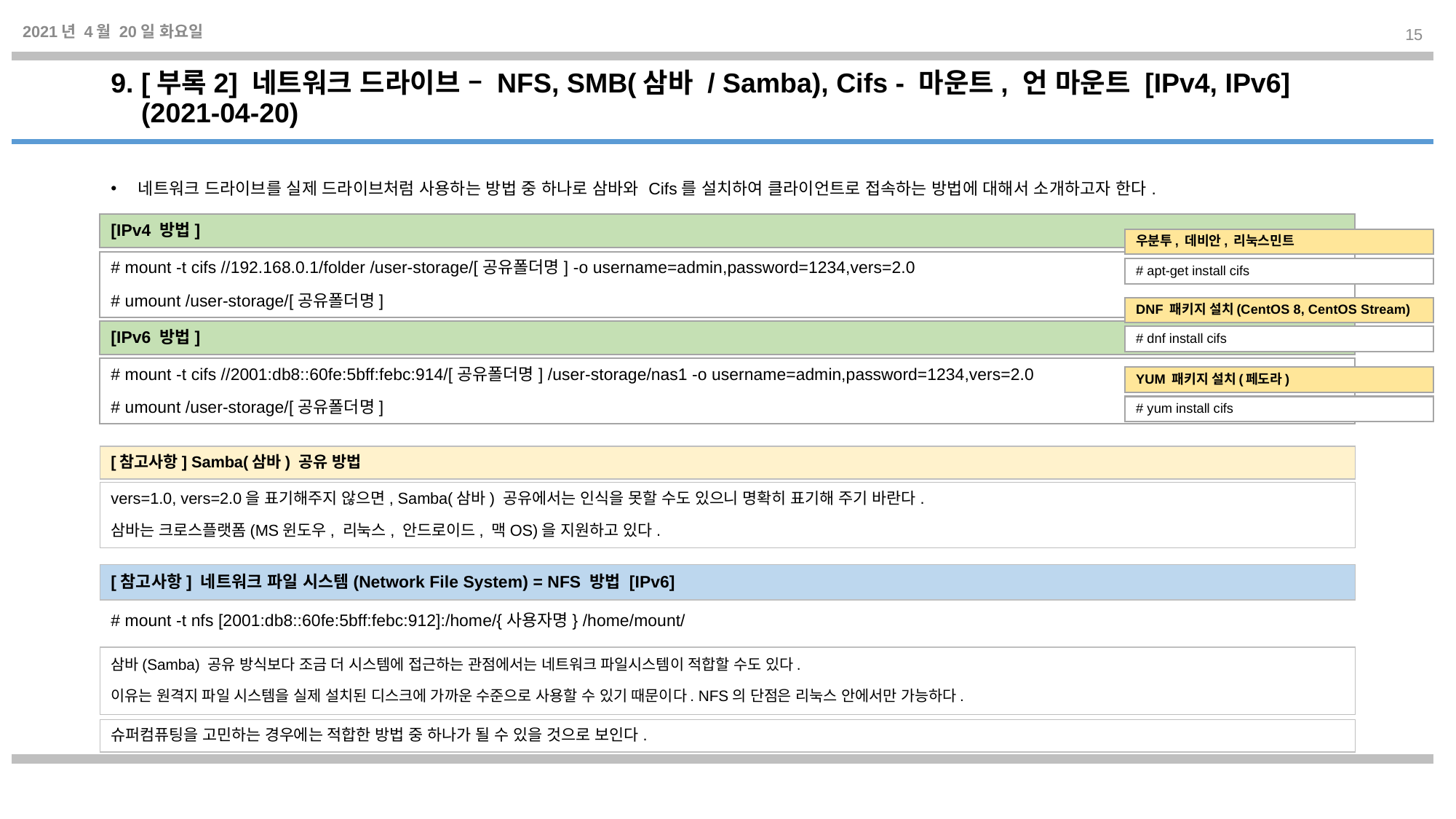

2021년 4월 20일 화요일
15
# 9. [부록2] 네트워크 드라이브 – NFS, SMB(삼바 / Samba), Cifs - 마운트, 언 마운트 [IPv4, IPv6] (2021-04-20)
네트워크 드라이브를 실제 드라이브처럼 사용하는 방법 중 하나로 삼바와 Cifs를 설치하여 클라이언트로 접속하는 방법에 대해서 소개하고자 한다.
[IPv4 방법]
우분투, 데비안, 리눅스민트
# mount -t cifs //192.168.0.1/folder /user-storage/[공유폴더명] -o username=admin,password=1234,vers=2.0
# umount /user-storage/[공유폴더명]
# apt-get install cifs
DNF 패키지 설치(CentOS 8, CentOS Stream)
[IPv6 방법]
# dnf install cifs
# mount -t cifs //2001:db8::60fe:5bff:febc:914/[공유폴더명] /user-storage/nas1 -o username=admin,password=1234,vers=2.0
# umount /user-storage/[공유폴더명]
YUM 패키지 설치(페도라)
# yum install cifs
[참고사항] Samba(삼바) 공유 방법
vers=1.0, vers=2.0을 표기해주지 않으면, Samba(삼바) 공유에서는 인식을 못할 수도 있으니 명확히 표기해 주기 바란다.
삼바는 크로스플랫폼(MS윈도우, 리눅스, 안드로이드, 맥OS)을 지원하고 있다.
[참고사항] 네트워크 파일 시스템(Network File System) = NFS 방법 [IPv6]
# mount -t nfs [2001:db8::60fe:5bff:febc:912]:/home/{사용자명} /home/mount/
삼바(Samba) 공유 방식보다 조금 더 시스템에 접근하는 관점에서는 네트워크 파일시스템이 적합할 수도 있다.
이유는 원격지 파일 시스템을 실제 설치된 디스크에 가까운 수준으로 사용할 수 있기 때문이다. NFS의 단점은 리눅스 안에서만 가능하다.
슈퍼컴퓨팅을 고민하는 경우에는 적합한 방법 중 하나가 될 수 있을 것으로 보인다.